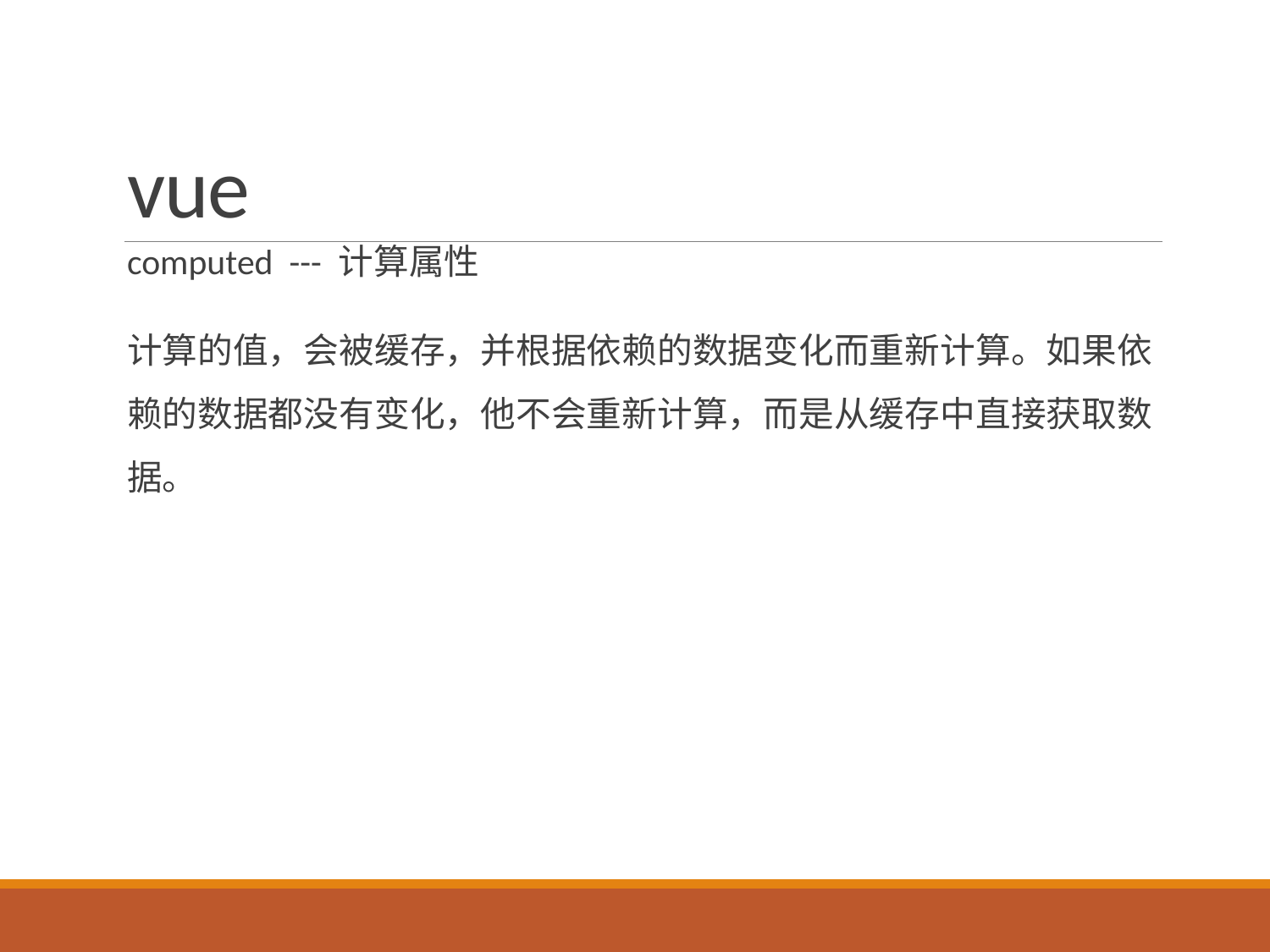

# vue
computed  --- 计算属性
计算的值，会被缓存，并根据依赖的数据变化而重新计算。如果依赖的数据都没有变化，他不会重新计算，而是从缓存中直接获取数据。